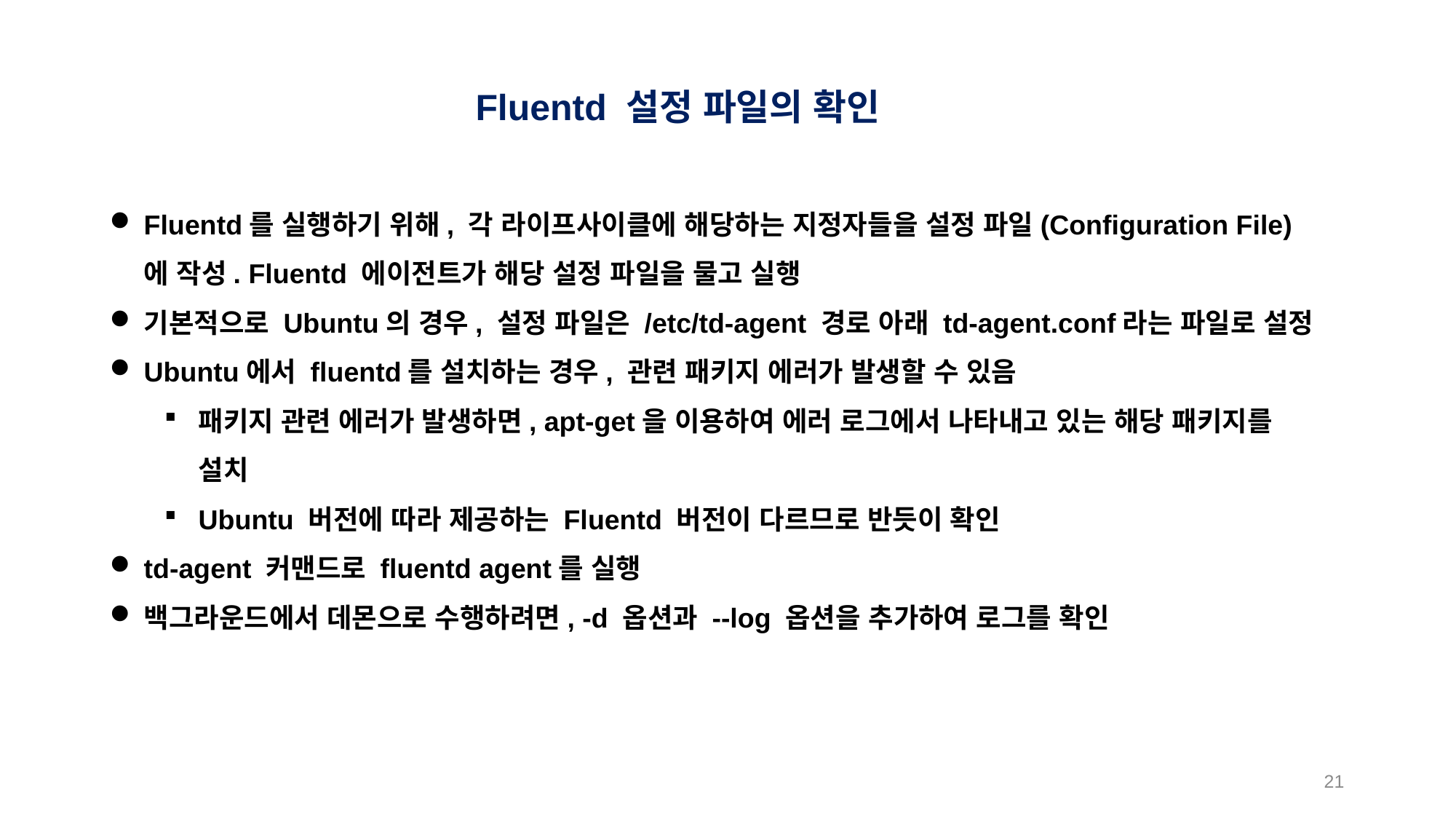

Fluentd 설정 파일의 확인
Fluentd를 실행하기 위해, 각 라이프사이클에 해당하는 지정자들을 설정 파일(Configuration File)에 작성. Fluentd 에이전트가 해당 설정 파일을 물고 실행
기본적으로 Ubuntu의 경우, 설정 파일은 /etc/td-agent 경로 아래 td-agent.conf라는 파일로 설정
Ubuntu에서 fluentd를 설치하는 경우, 관련 패키지 에러가 발생할 수 있음
패키지 관련 에러가 발생하면, apt-get을 이용하여 에러 로그에서 나타내고 있는 해당 패키지를 설치
Ubuntu 버전에 따라 제공하는 Fluentd 버전이 다르므로 반듯이 확인
td-agent 커맨드로 fluentd agent를 실행
백그라운드에서 데몬으로 수행하려면, -d 옵션과 --log 옵션을 추가하여 로그를 확인
21